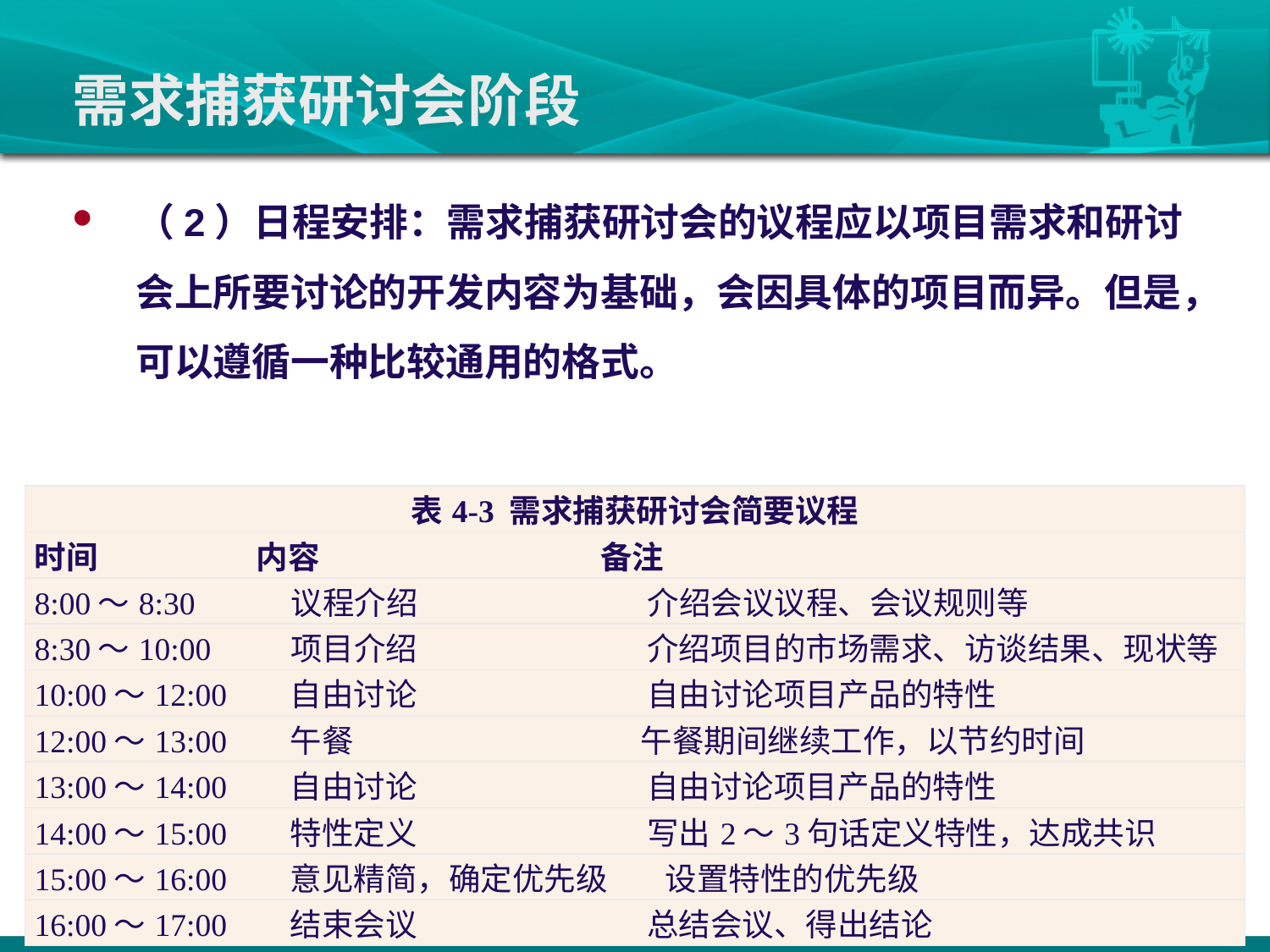

# 需求捕获研讨会阶段
（2）日程安排：需求捕获研讨会的议程应以项目需求和研讨会上所要讨论的开发内容为基础，会因具体的项目而异。但是，可以遵循一种比较通用的格式。

| 表4-3 需求捕获研讨会简要议程 |
| --- |
| 时间 内容 备注 |
| 8:00～8:30 议程介绍 介绍会议议程、会议规则等 |
| 8:30～10:00 项目介绍 介绍项目的市场需求、访谈结果、现状等 |
| 10:00～12:00 自由讨论 自由讨论项目产品的特性 |
| 12:00～13:00 午餐 午餐期间继续工作，以节约时间 |
| 13:00～14:00 自由讨论 自由讨论项目产品的特性 |
| 14:00～15:00 特性定义 写出2～3句话定义特性，达成共识 |
| 15:00～16:00 意见精简，确定优先级 设置特性的优先级 |
| 16:00～17:00 结束会议 总结会议、得出结论 |